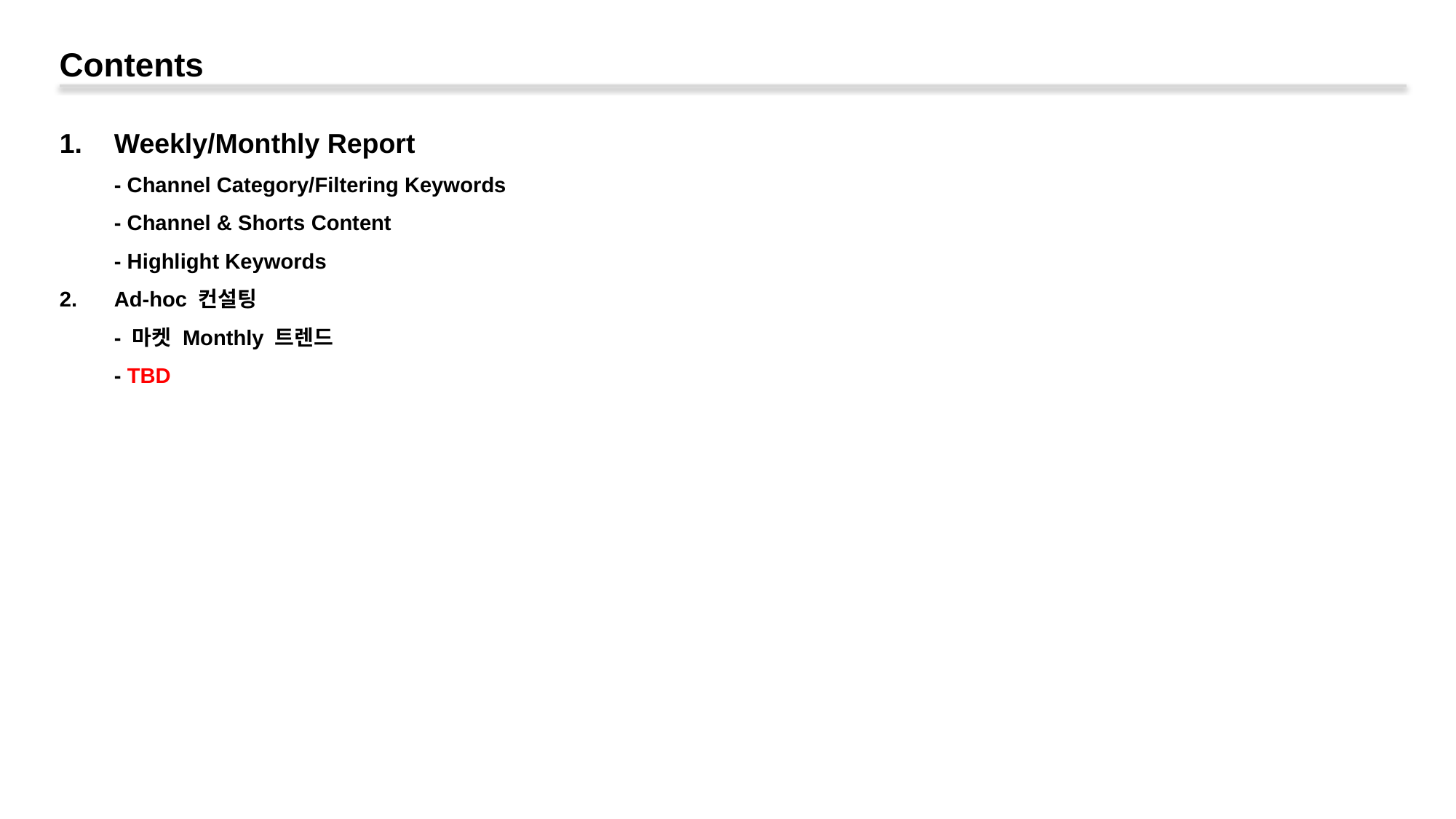

Contents
Weekly/Monthly Report
- Channel Category/Filtering Keywords
- Channel & Shorts Content
- Highlight Keywords
Ad-hoc 컨설팅
- 마켓 Monthly 트렌드
- TBD